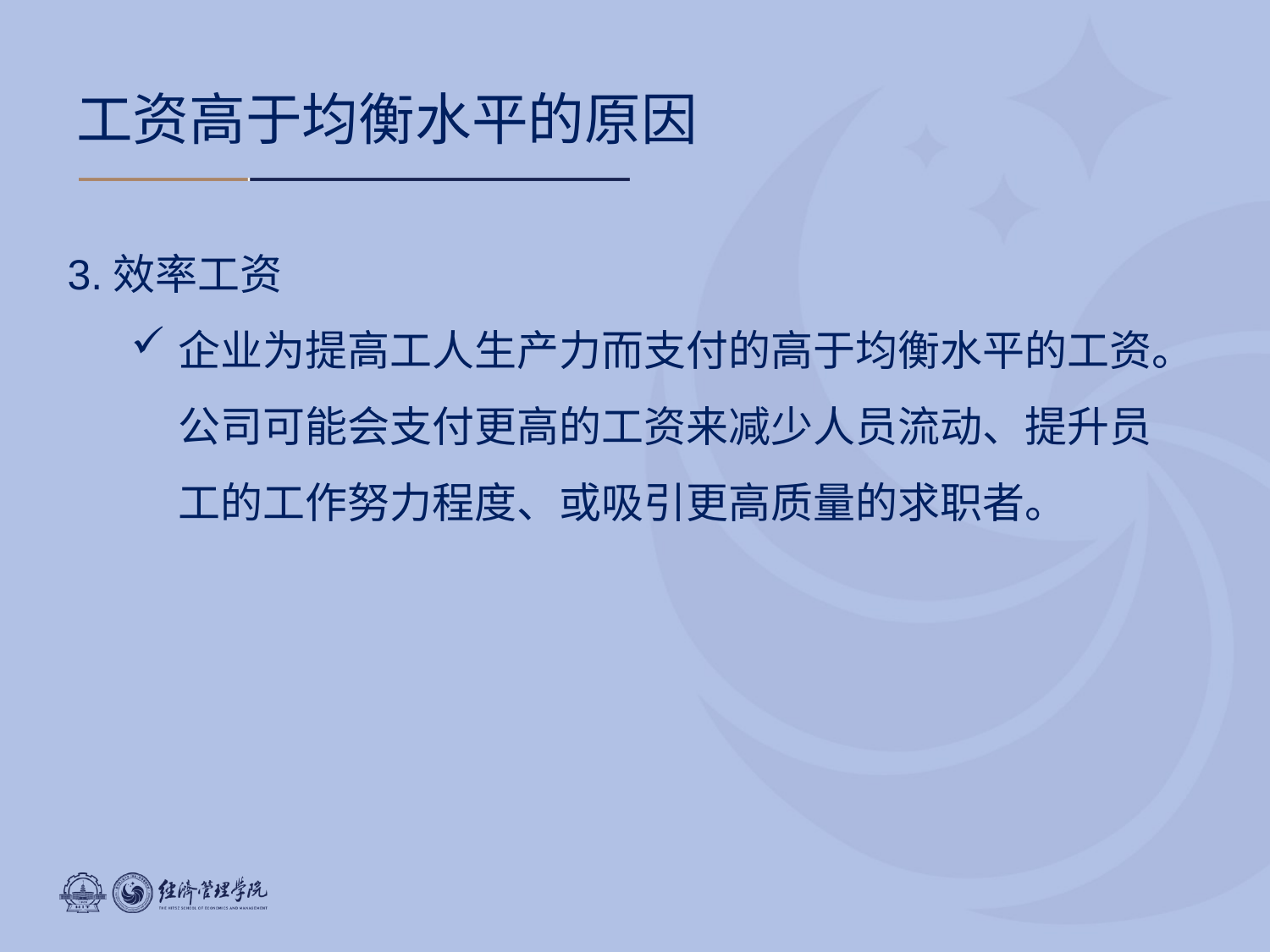

# 工资高于均衡水平的原因
3.效率工资
企业为提高工人生产力而支付的高于均衡水平的工资。公司可能会支付更高的工资来减少人员流动、提升员工的工作努力程度、或吸引更高质量的求职者。